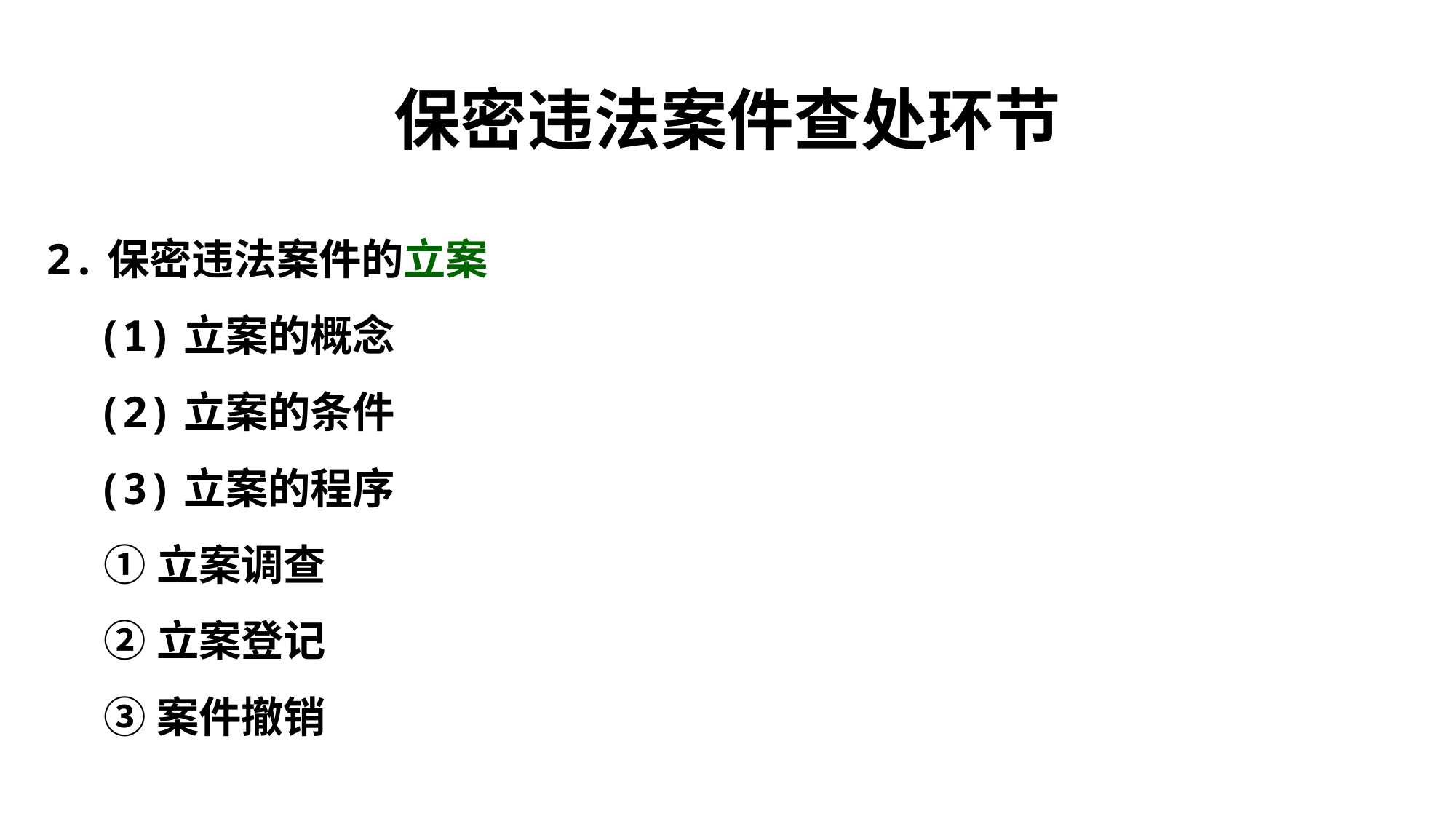

# 保密违法案件查处环节
2.保密违法案件的立案
  (1)立案的概念
  (2)立案的条件
  (3)立案的程序
      ①立案调查
      ②立案登记
      ③案件撤销